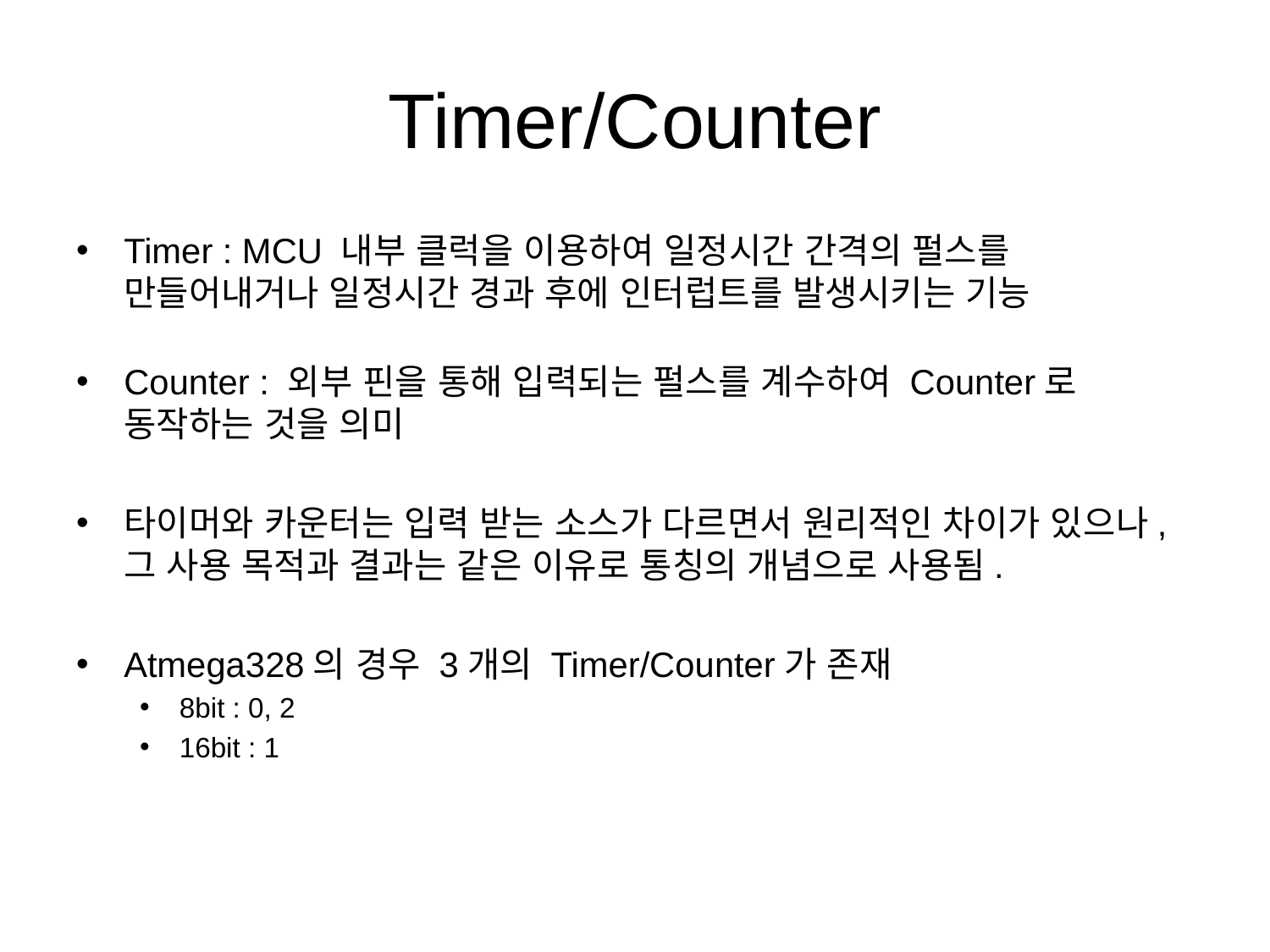

# Timer/Counter
Timer : MCU 내부 클럭을 이용하여 일정시간 간격의 펄스를 만들어내거나 일정시간 경과 후에 인터럽트를 발생시키는 기능

Counter : 외부 핀을 통해 입력되는 펄스를 계수하여 Counter로 동작하는 것을 의미

타이머와 카운터는 입력 받는 소스가 다르면서 원리적인 차이가 있으나, 그 사용 목적과 결과는 같은 이유로 통칭의 개념으로 사용됨.

Atmega328의 경우 3개의 Timer/Counter가 존재
8bit : 0, 2
16bit : 1